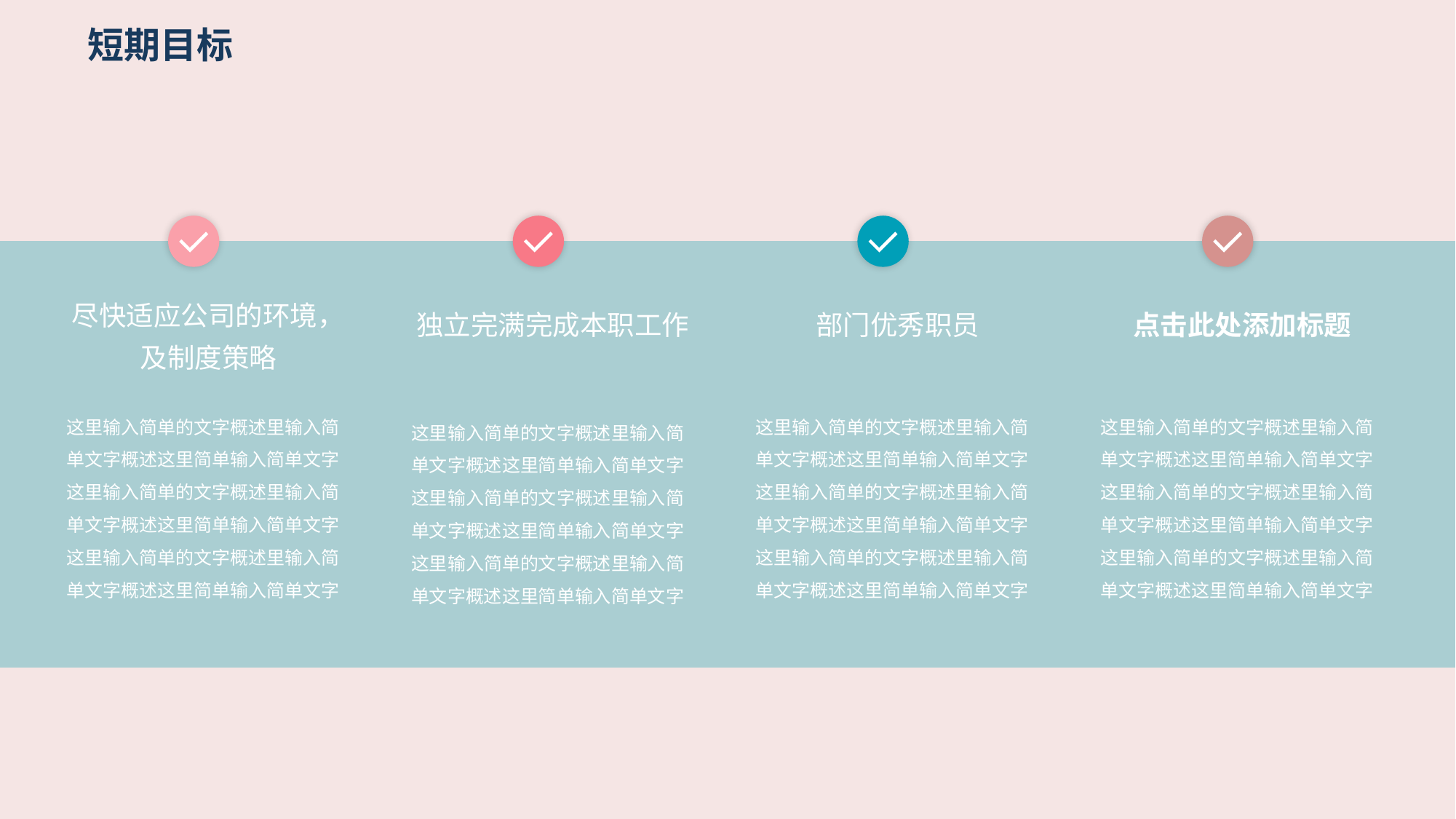

短期目标

尽快适应公司的环境，及制度策略
独立完满完成本职工作
部门优秀职员
点击此处添加标题
这里输入简单的文字概述里输入简单文字概述这里简单输入简单文字这里输入简单的文字概述里输入简单文字概述这里简单输入简单文字这里输入简单的文字概述里输入简单文字概述这里简单输入简单文字
这里输入简单的文字概述里输入简单文字概述这里简单输入简单文字这里输入简单的文字概述里输入简单文字概述这里简单输入简单文字这里输入简单的文字概述里输入简单文字概述这里简单输入简单文字
这里输入简单的文字概述里输入简单文字概述这里简单输入简单文字这里输入简单的文字概述里输入简单文字概述这里简单输入简单文字这里输入简单的文字概述里输入简单文字概述这里简单输入简单文字
这里输入简单的文字概述里输入简单文字概述这里简单输入简单文字这里输入简单的文字概述里输入简单文字概述这里简单输入简单文字这里输入简单的文字概述里输入简单文字概述这里简单输入简单文字